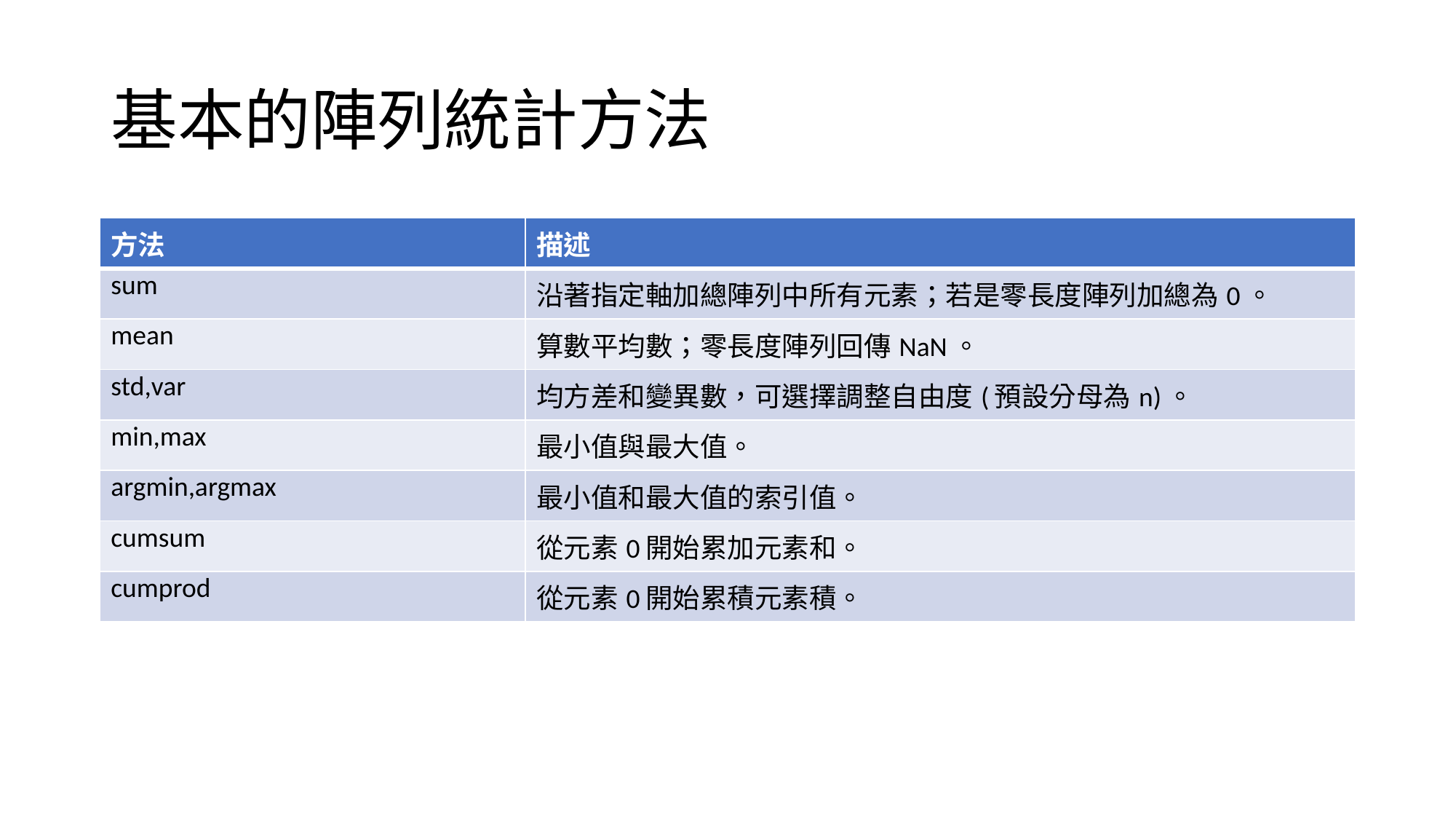

# 基本的陣列統計方法
| 方法 | 描述 |
| --- | --- |
| sum | 沿著指定軸加總陣列中所有元素；若是零長度陣列加總為0。 |
| mean | 算數平均數；零長度陣列回傳NaN。 |
| std,var | 均方差和變異數，可選擇調整自由度(預設分母為n)。 |
| min,max | 最小值與最大值。 |
| argmin,argmax | 最小值和最大值的索引值。 |
| cumsum | 從元素0開始累加元素和。 |
| cumprod | 從元素0開始累積元素積。 |